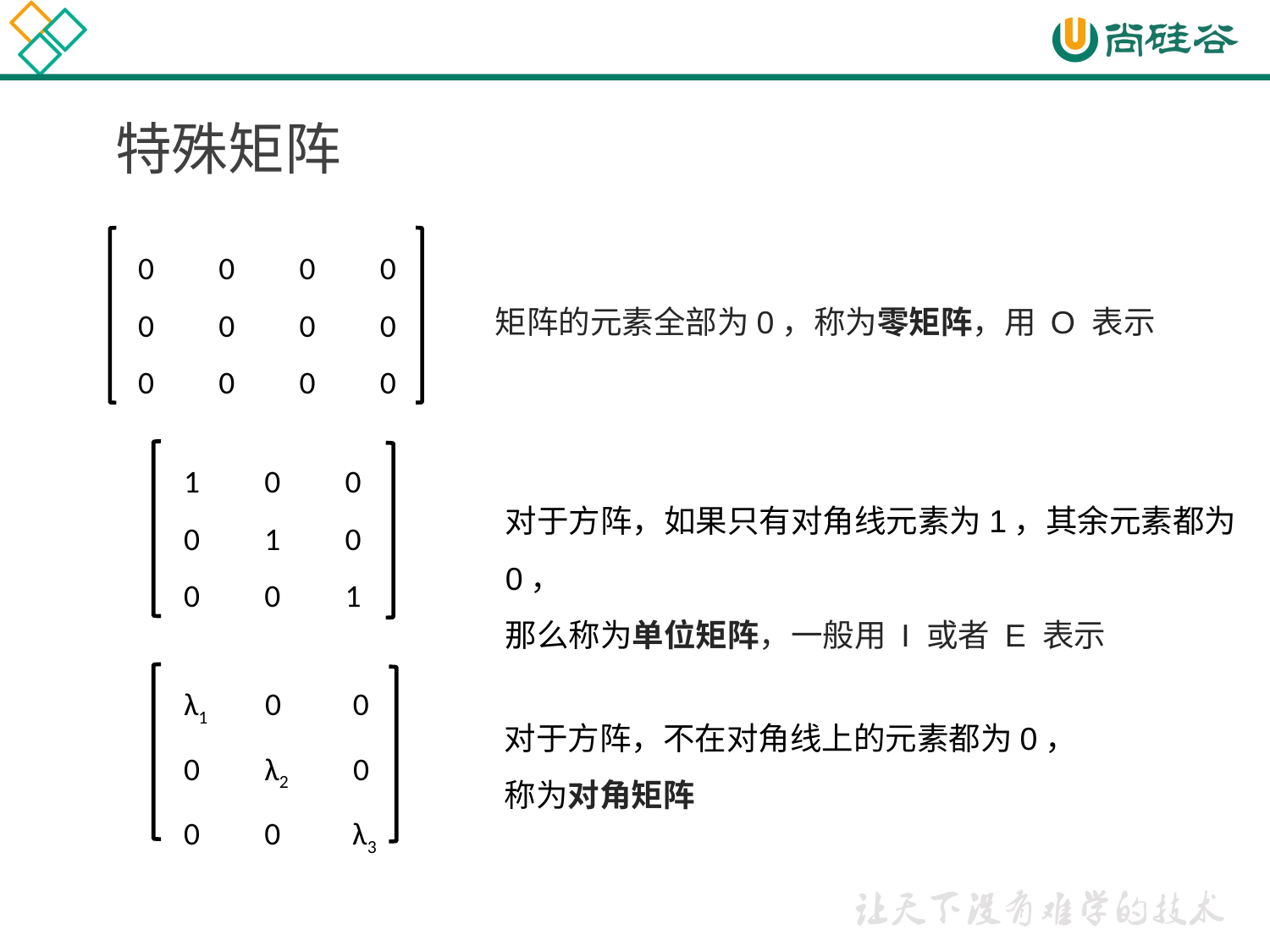

# 特殊矩阵
0         0         0         0
0         0         0         0
0         0         0         0

矩阵的元素全部为0，称为零矩阵，用 O 表示
1         0         0
0         1         0
0         0         1

对于方阵，如果只有对角线元素为1，其余元素都为0，
那么称为单位矩阵，一般用 I 或者 E 表示
λ1        0          0
0         λ2         0
0         0          λ3

对于方阵，不在对角线上的元素都为0，
称为对角矩阵